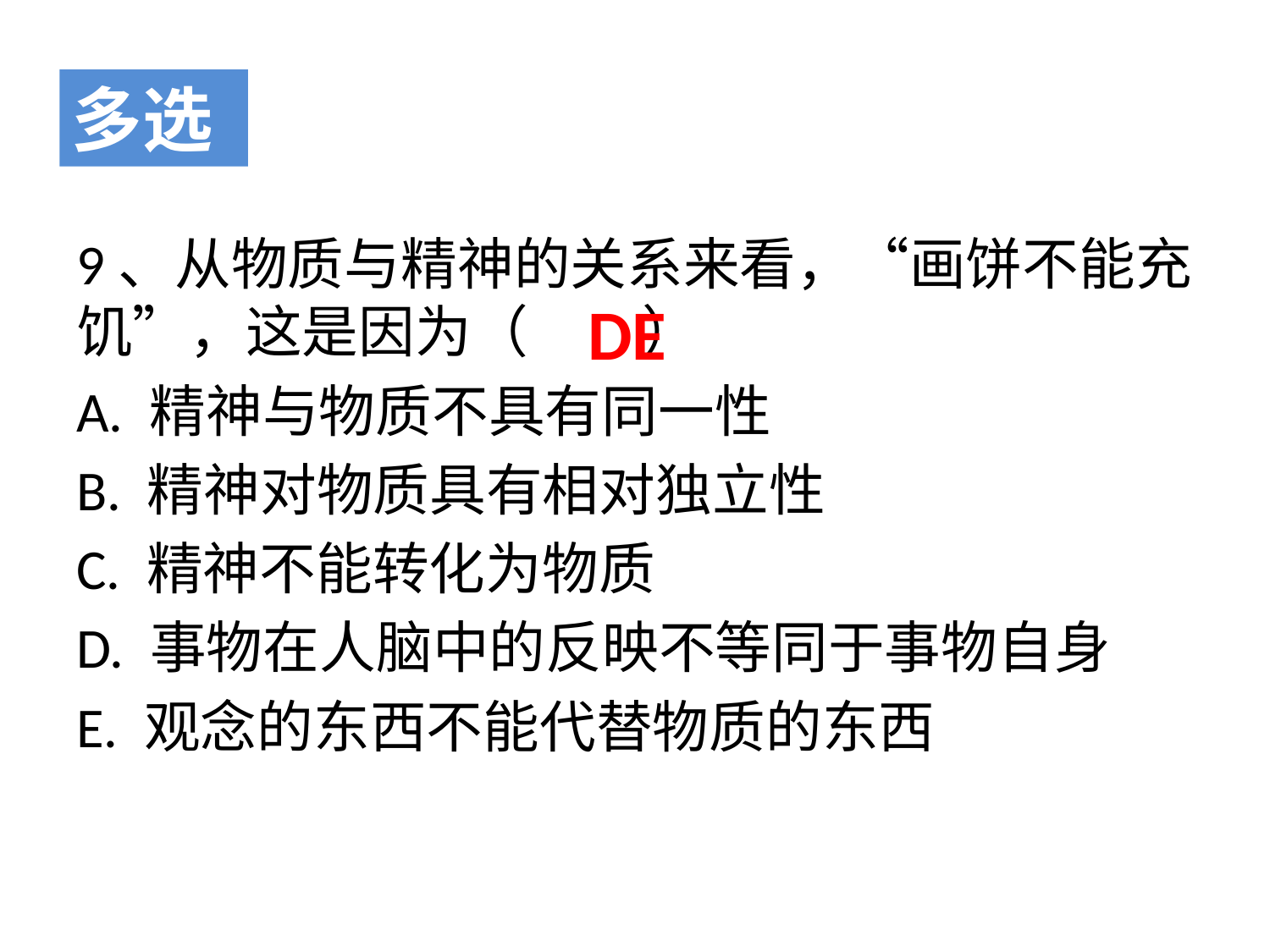

9、从物质与精神的关系来看，“画饼不能充饥”，这是因为（         ）
A. 精神与物质不具有同一性
B. 精神对物质具有相对独立性
C. 精神不能转化为物质
D. 事物在人脑中的反映不等同于事物自身
E. 观念的东西不能代替物质的东西

多选
DE